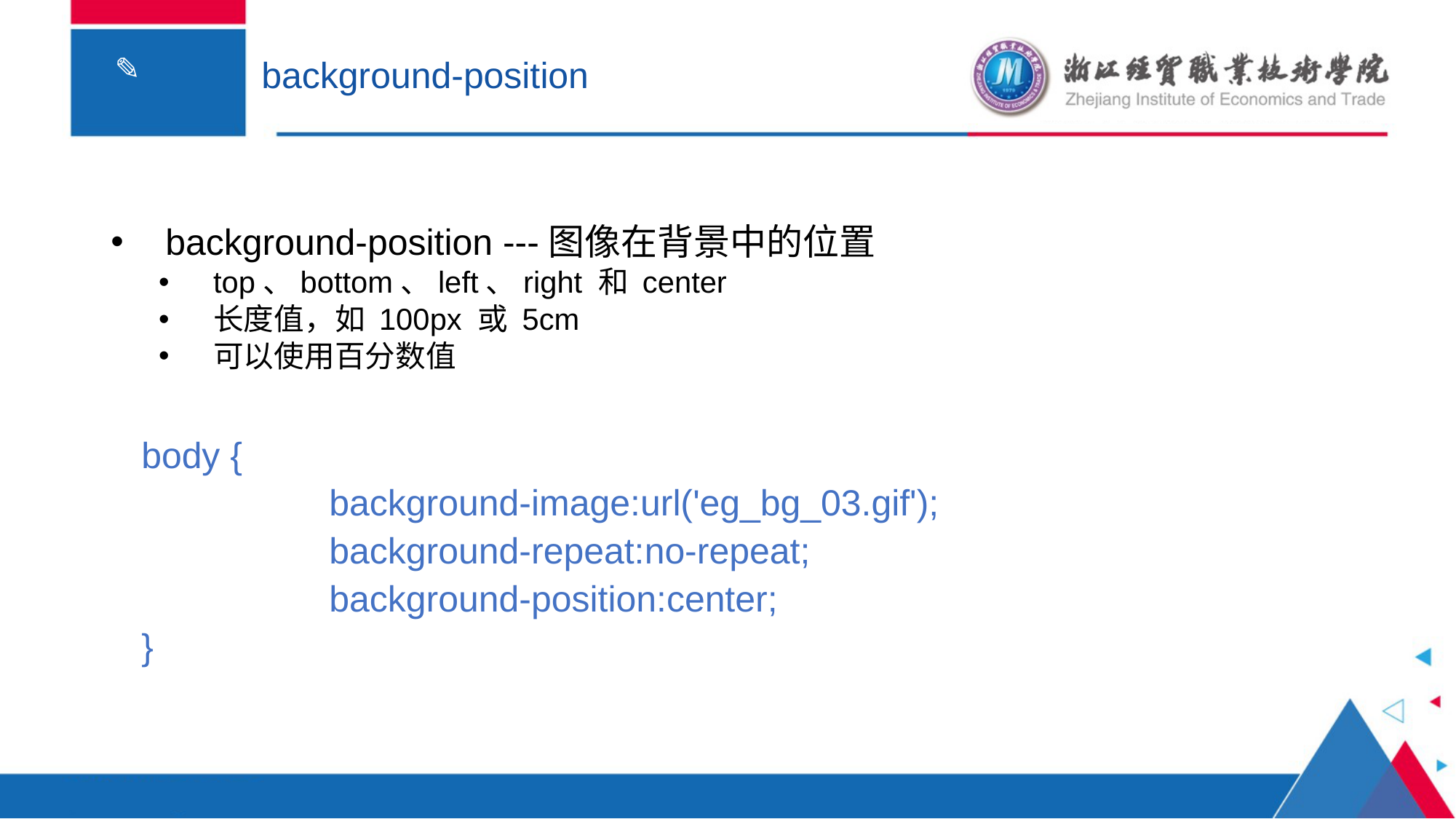

# background-position
background-position ---图像在背景中的位置
top、bottom、left、right 和 center
长度值，如 100px 或 5cm
可以使用百分数值

   body {
		background-image:url('eg_bg_03.gif');
		background-repeat:no-repeat;
		background-position:center;
   }